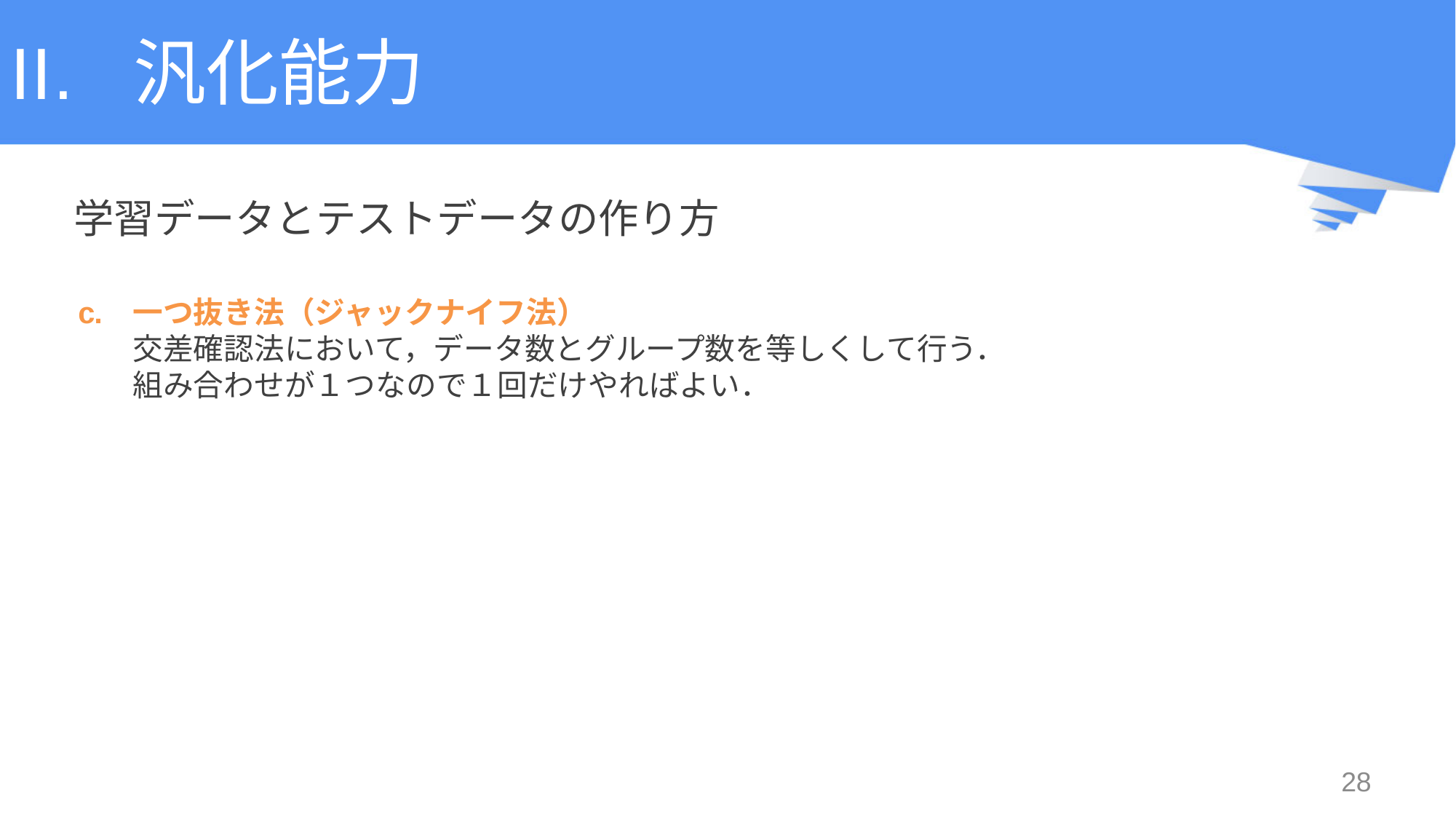

# 汎化能力
学習データとテストデータの作り方
一つ抜き法（ジャックナイフ法）
交差確認法において，データ数とグループ数を等しくして行う．
組み合わせが１つなので１回だけやればよい．
28